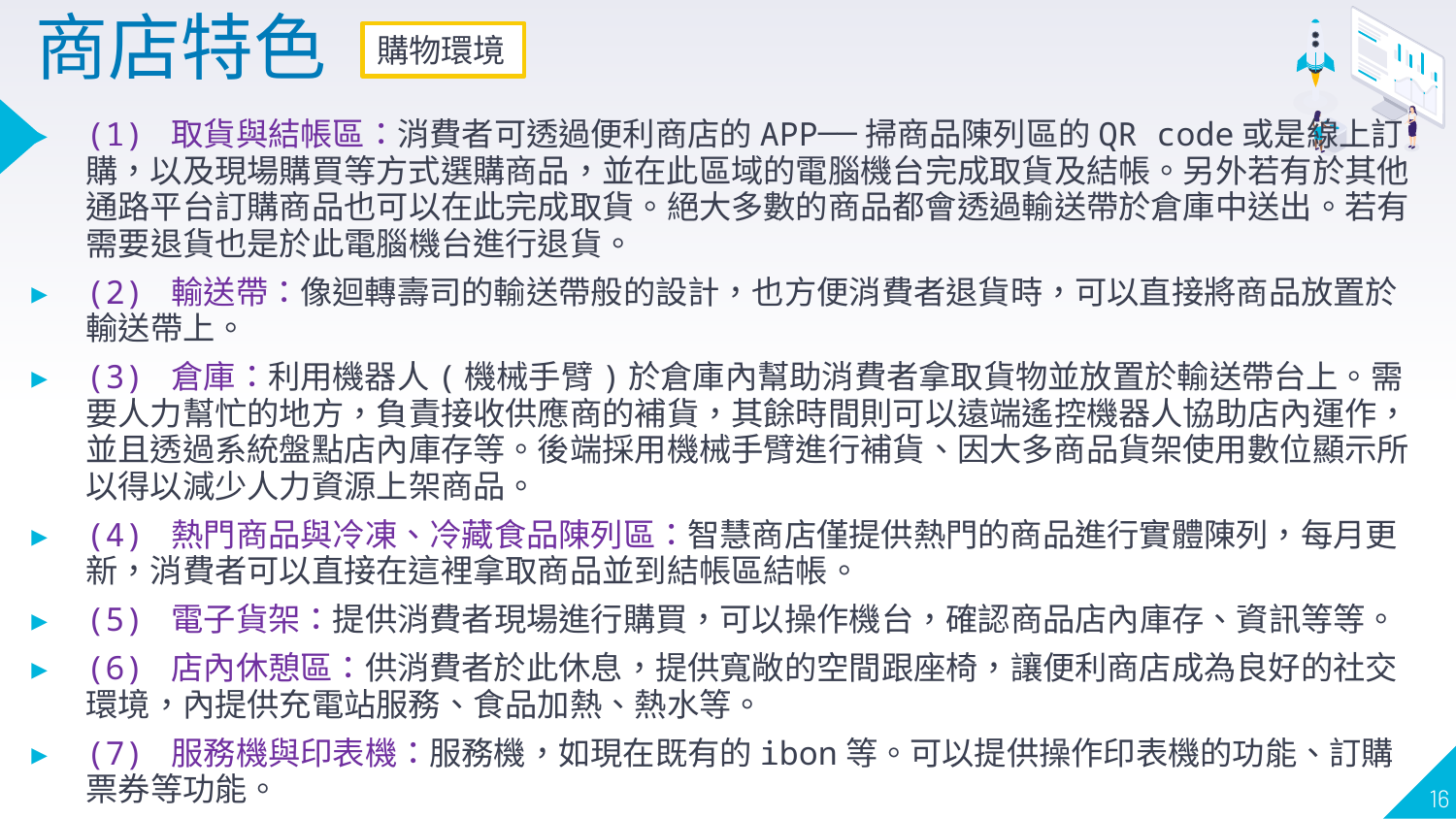

# 商店特色
購物環境
(1) 取貨與結帳區：消費者可透過便利商店的APP──掃商品陳列區的QR code或是線上訂購，以及現場購買等方式選購商品，並在此區域的電腦機台完成取貨及結帳。另外若有於其他通路平台訂購商品也可以在此完成取貨。絕大多數的商品都會透過輸送帶於倉庫中送出。若有需要退貨也是於此電腦機台進行退貨。
(2) 輸送帶：像迴轉壽司的輸送帶般的設計，也方便消費者退貨時，可以直接將商品放置於輸送帶上。
(3) 倉庫：利用機器人(機械手臂)於倉庫內幫助消費者拿取貨物並放置於輸送帶台上。需要人力幫忙的地方，負責接收供應商的補貨，其餘時間則可以遠端遙控機器人協助店內運作，並且透過系統盤點店內庫存等。後端採用機械手臂進行補貨、因大多商品貨架使用數位顯示所以得以減少人力資源上架商品。
(4) 熱門商品與冷凍、冷藏食品陳列區：智慧商店僅提供熱門的商品進行實體陳列，每月更新，消費者可以直接在這裡拿取商品並到結帳區結帳。
(5) 電子貨架：提供消費者現場進行購買，可以操作機台，確認商品店內庫存、資訊等等。
(6) 店內休憩區：供消費者於此休息，提供寬敞的空間跟座椅，讓便利商店成為良好的社交環境，內提供充電站服務、食品加熱、熱水等。
(7) 服務機與印表機：服務機，如現在既有的ibon等。可以提供操作印表機的功能、訂購票券等功能。
16